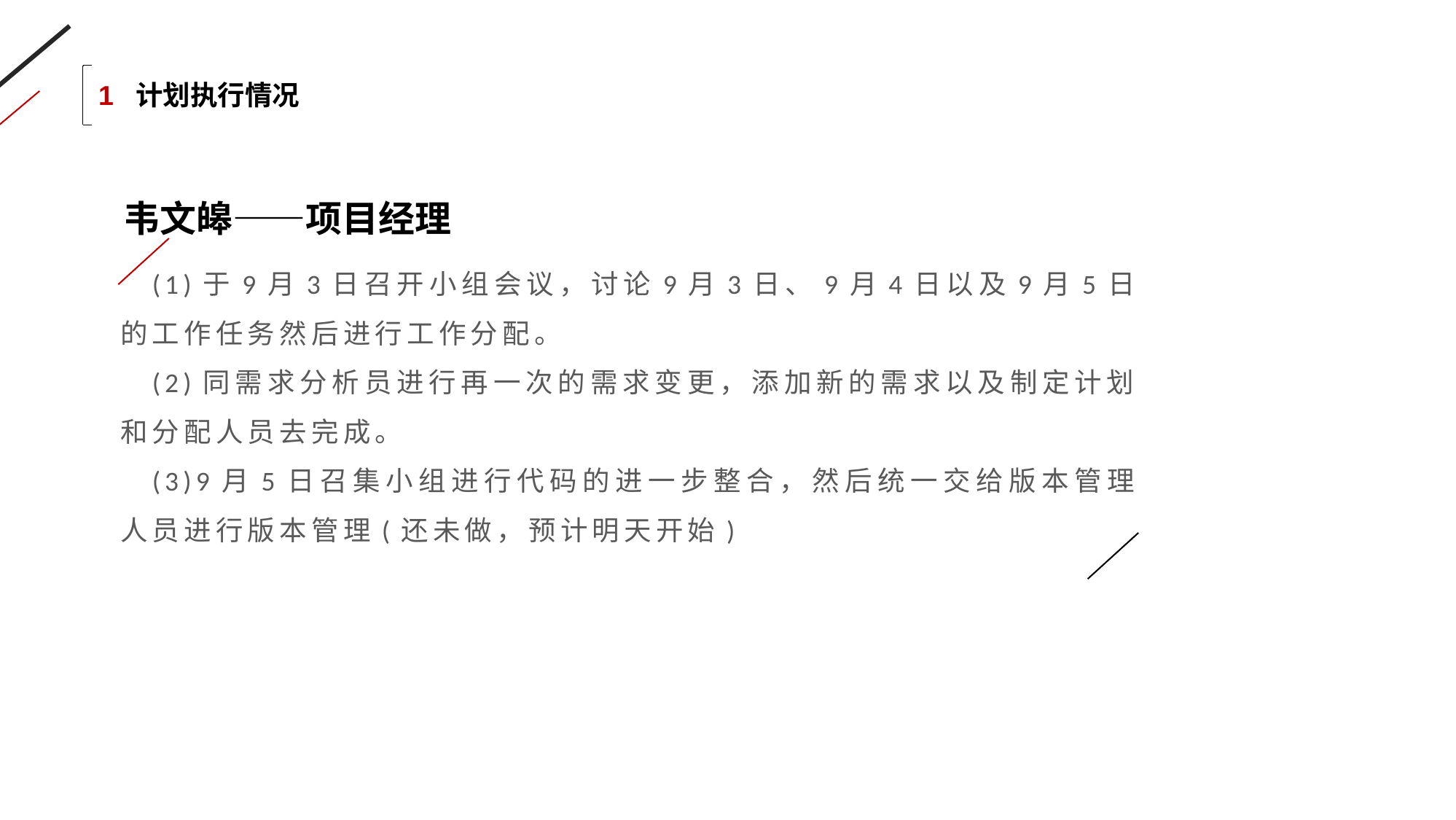

1  计划执行情况

韦文皞——项目经理

(1)于9月3日召开小组会议，讨论9月3日、9月4日以及9月5日的工作任务然后进行工作分配。
(2)同需求分析员进行再一次的需求变更，添加新的需求以及制定计划和分配人员去完成。
(3)9月5日召集小组进行代码的进一步整合，然后统一交给版本管理人员进行版本管理(还未做，预计明天开始)